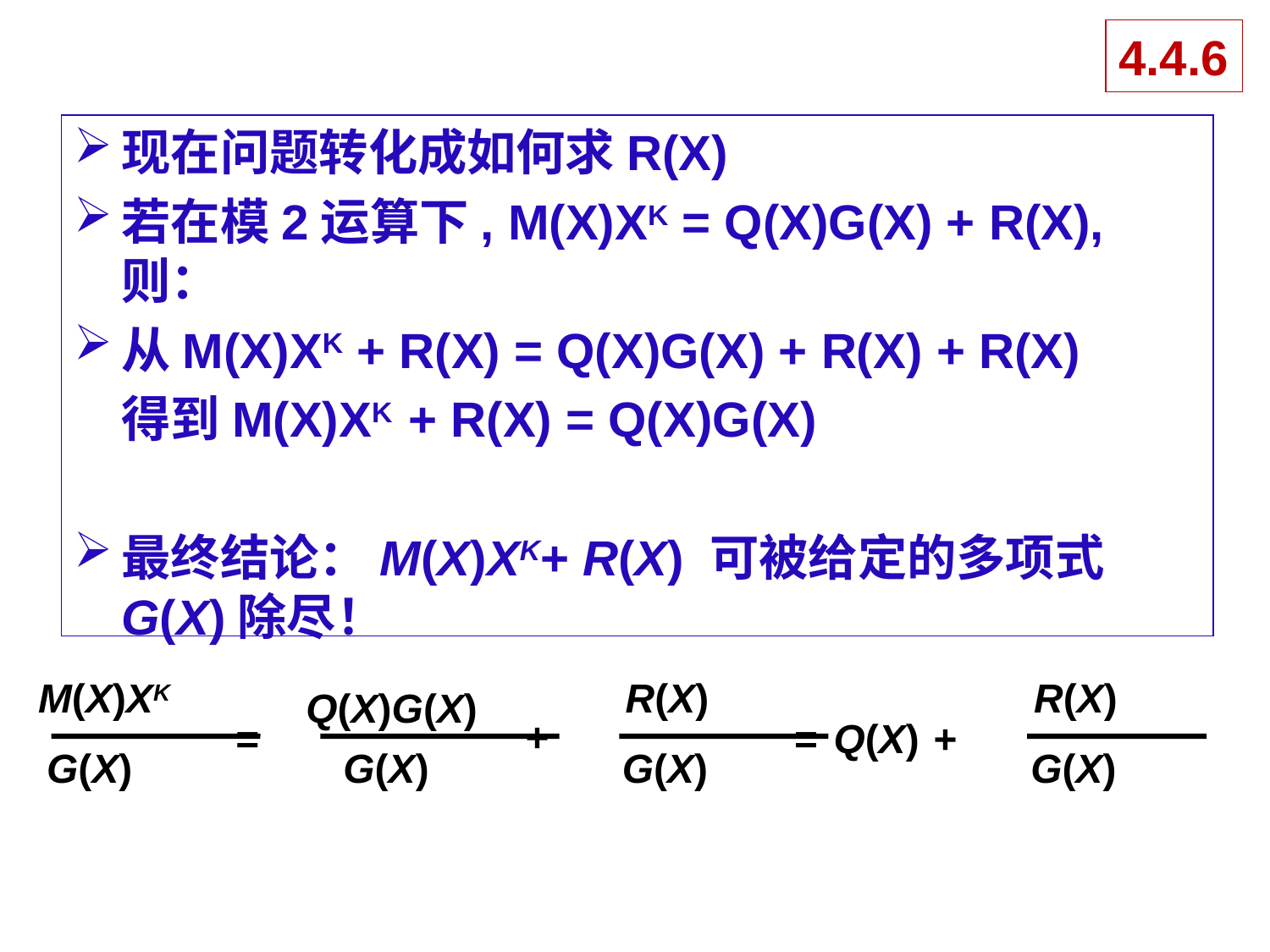

4.4.6
现在问题转化成如何求R(X)
若在模2运算下, M(X)XK = Q(X)G(X) + R(X), 则：
从M(X)XK + R(X) = Q(X)G(X) + R(X) + R(X)
	得到M(X)XK  + R(X) = Q(X)G(X)

最终结论：M(X)XK+ R(X) 可被给定的多项式G(X)除尽！
M(X)XK
R(X)
R(X)
Q(X)G(X)
+
=

=
+

Q(X)
G(X)
G(X)
G(X)
G(X)